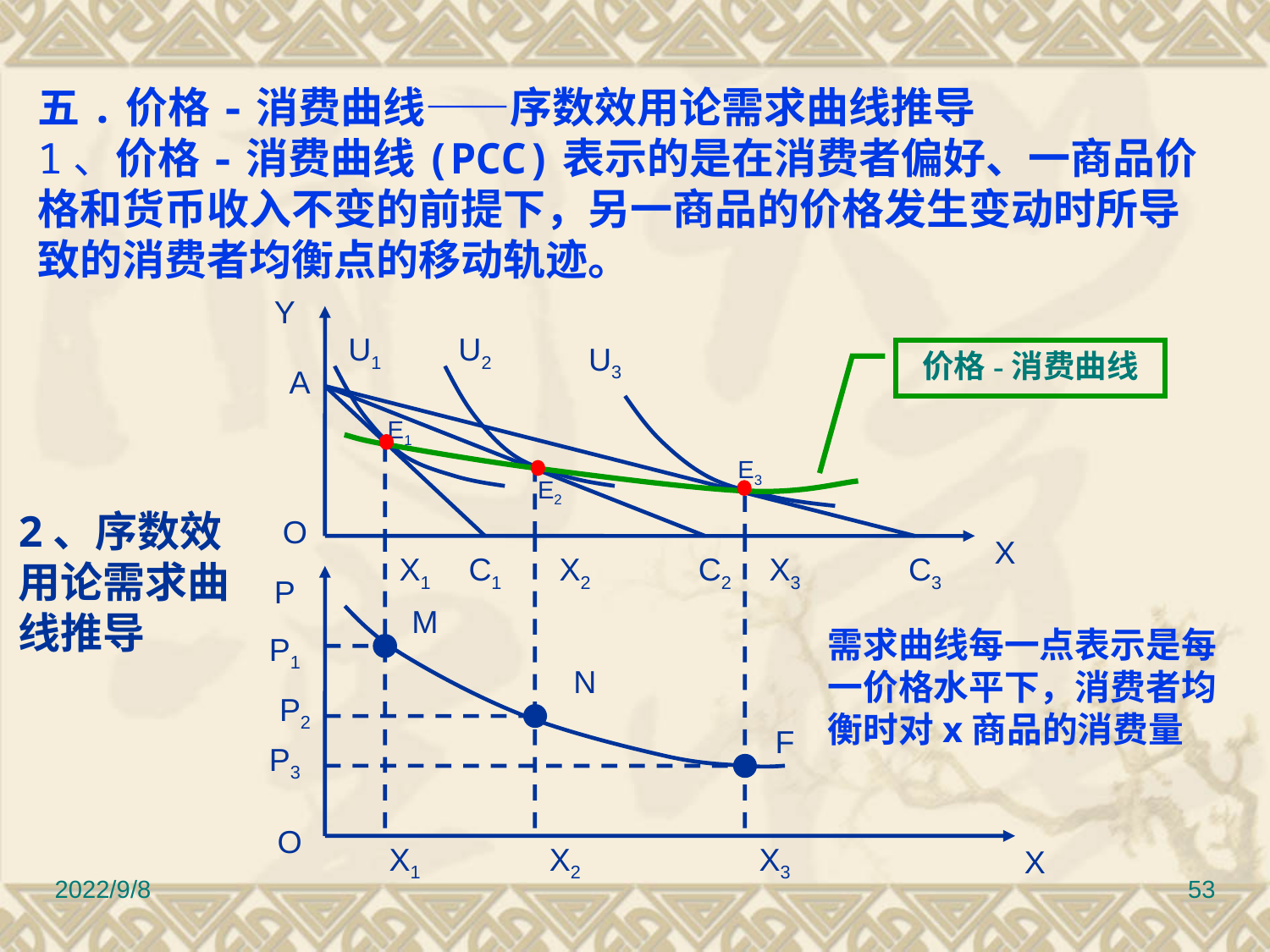

五.价格-消费曲线——序数效用论需求曲线推导
1、价格-消费曲线(PCC)表示的是在消费者偏好、一商品价格和货币收入不变的前提下，另一商品的价格发生变动时所导致的消费者均衡点的移动轨迹。
Y

U1
U2
U3
价格-消费曲线
A

E1

E3

E2

2、序数效用论需求曲线推导
O
X

X1
C1
X2
C2
X3
C3
P

M
需求曲线每一点表示是每一价格水平下，消费者均衡时对x商品的消费量

P1

N
P2

F
P3

O

X1
X2
X3
X
2022/9/8
53